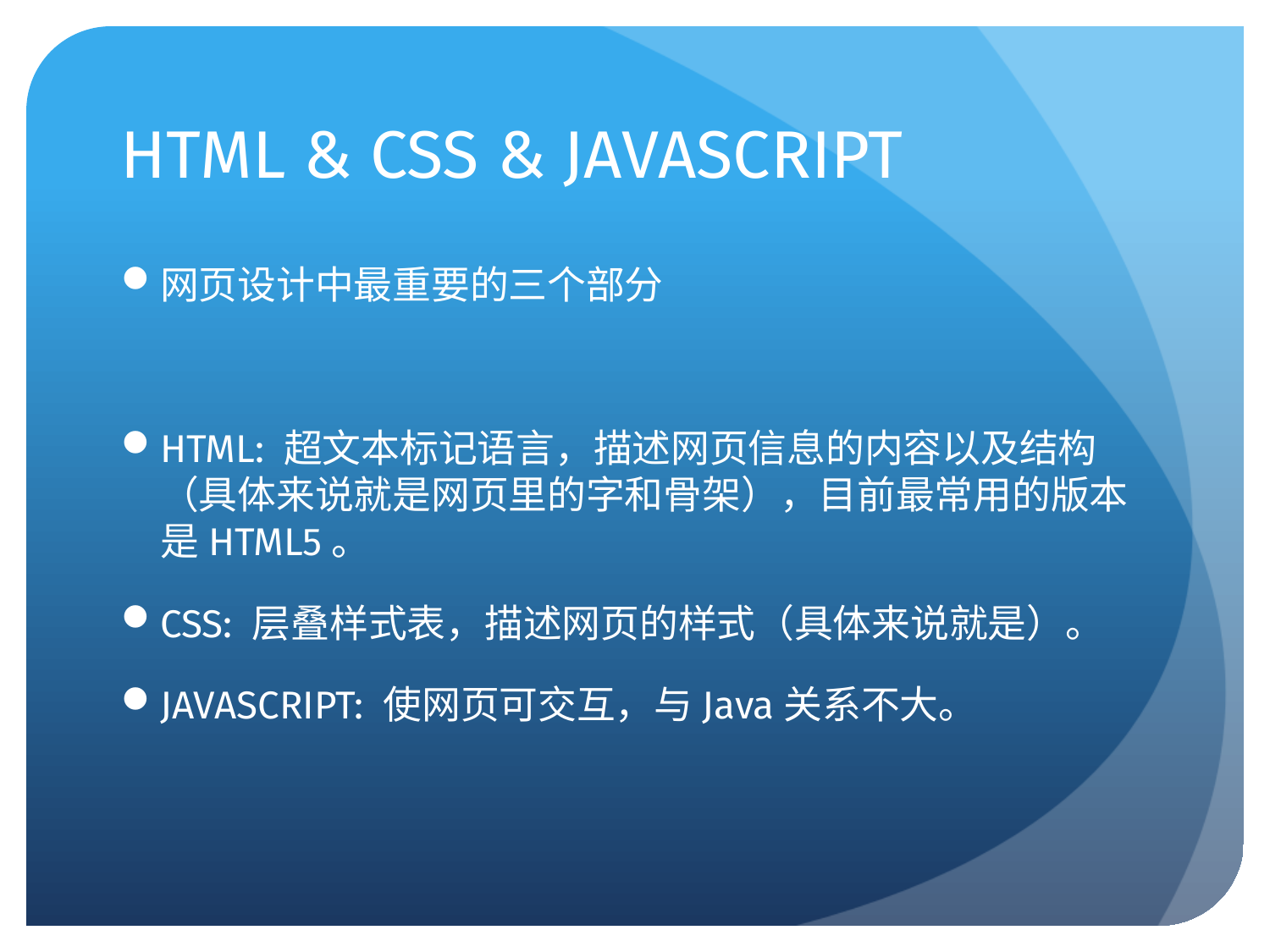

# HTML & CSS & JAVASCRIPT
网页设计中最重要的三个部分

HTML: 超文本标记语言，描述网页信息的内容以及结构（具体来说就是网页里的字和骨架），目前最常用的版本是HTML5。
CSS: 层叠样式表，描述网页的样式（具体来说就是）。
JAVASCRIPT: 使网页可交互，与Java关系不大。